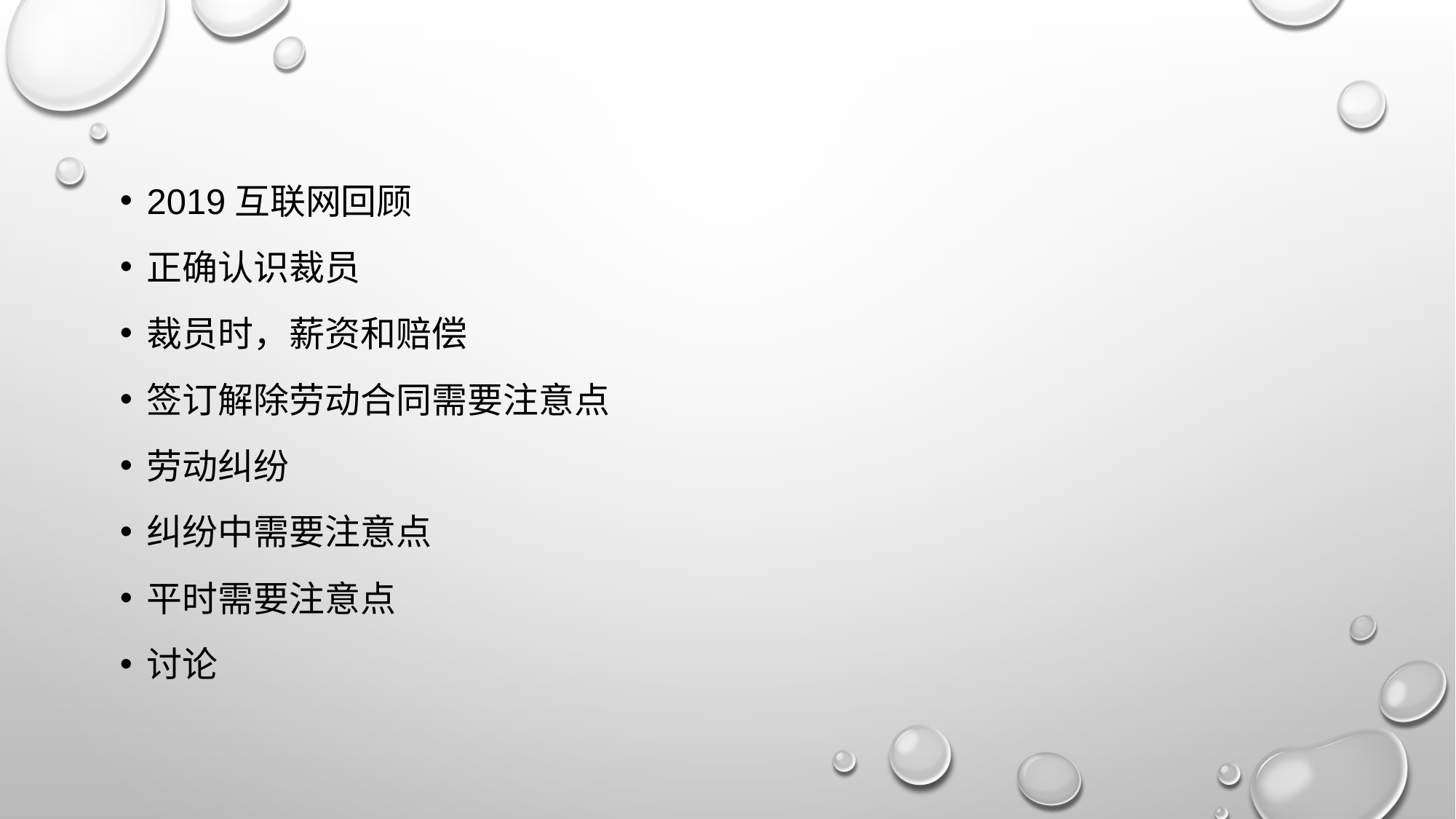

2019互联网回顾
正确认识裁员
裁员时，薪资和赔偿
签订解除劳动合同需要注意点
劳动纠纷
纠纷中需要注意点
平时需要注意点
讨论